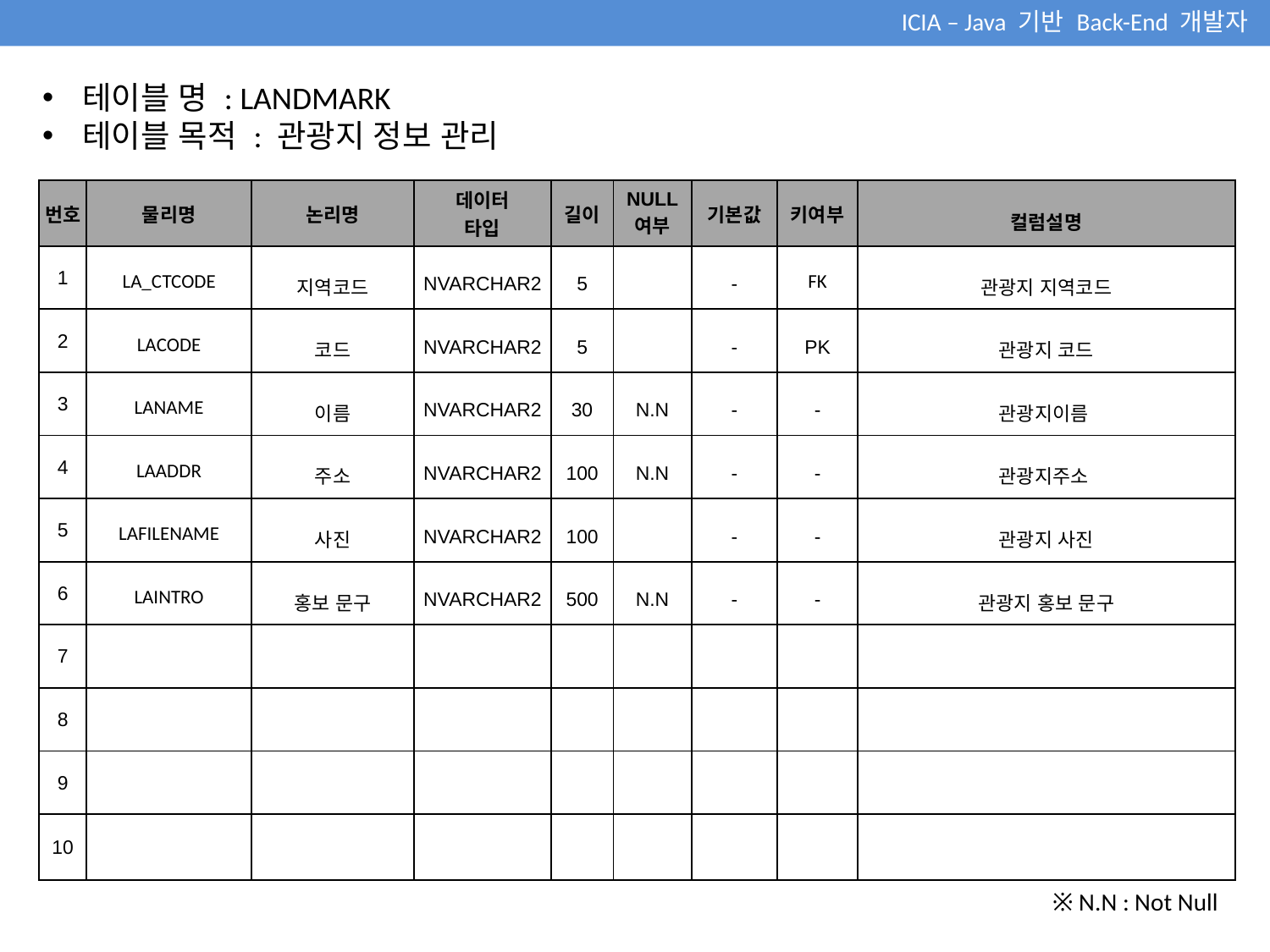

ICIA – Java 기반 Back-End 개발자
테이블 명 : LANDMARK
테이블 목적 : 관광지 정보 관리

| 번호 | 물리명 | 논리명 | 데이터 타입 | 길이 | NULL 여부 | 기본값 | 키여부 | 컬럼설명 |
| --- | --- | --- | --- | --- | --- | --- | --- | --- |
| 1 | LA\_CTCODE | 지역코드 | NVARCHAR2 | 5 |  | - | FK | 관광지 지역코드 |
| 2 | LACODE | 코드 | NVARCHAR2 | 5 |  | - | PK | 관광지 코드 |
| 3 | LANAME | 이름 | NVARCHAR2 | 30 | N.N | - | - | 관광지이름 |
| 4 | LAADDR | 주소 | NVARCHAR2 | 100 | N.N | - | - | 관광지주소 |
| 5 | LAFILENAME | 사진 | NVARCHAR2 | 100 |  | - | - | 관광지 사진 |
| 6 | LAINTRO | 홍보 문구 | NVARCHAR2 | 500 | N.N | - | - | 관광지 홍보 문구 |
| 7 |  |  |  |  |  |  |  |  |
| 8 |  |  |  |  |  |  |  |  |
| 9 |  |  |  |  |  |  |  |  |
| 10 |  |  |  |  |  |  |  |  |
※ N.N : Not Null